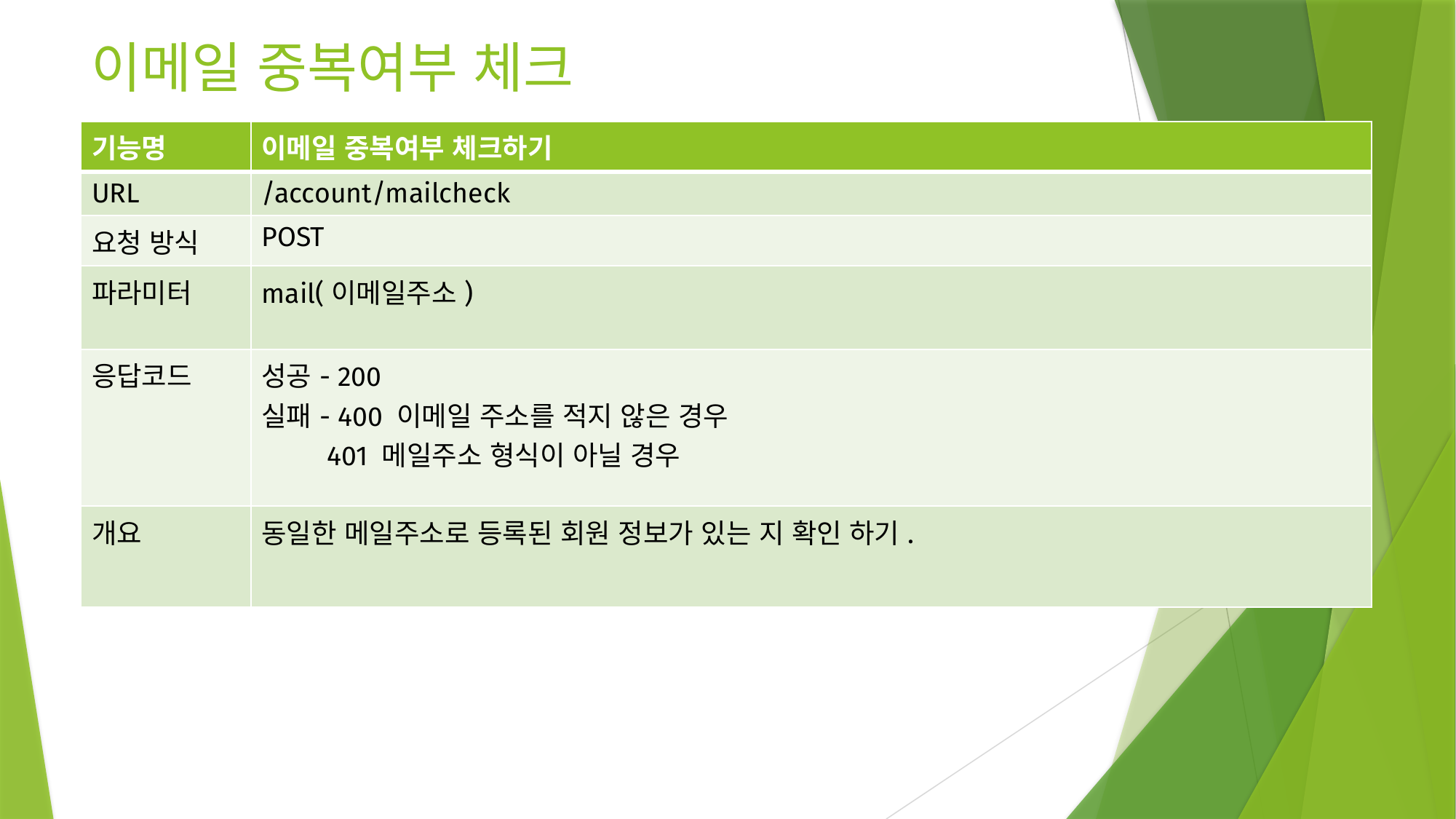

이메일 중복여부 체크
| 기능명 | 이메일 중복여부 체크하기 |
| --- | --- |
| URL | /account/mailcheck |
| 요청 방식 | POST |
| 파라미터 | mail(이메일주소) |
| 응답코드 | 성공- 200 실패- 400 이메일 주소를 적지 않은 경우 401 메일주소 형식이 아닐 경우 |
| 개요 | 동일한 메일주소로 등록된 회원 정보가 있는 지 확인 하기. |